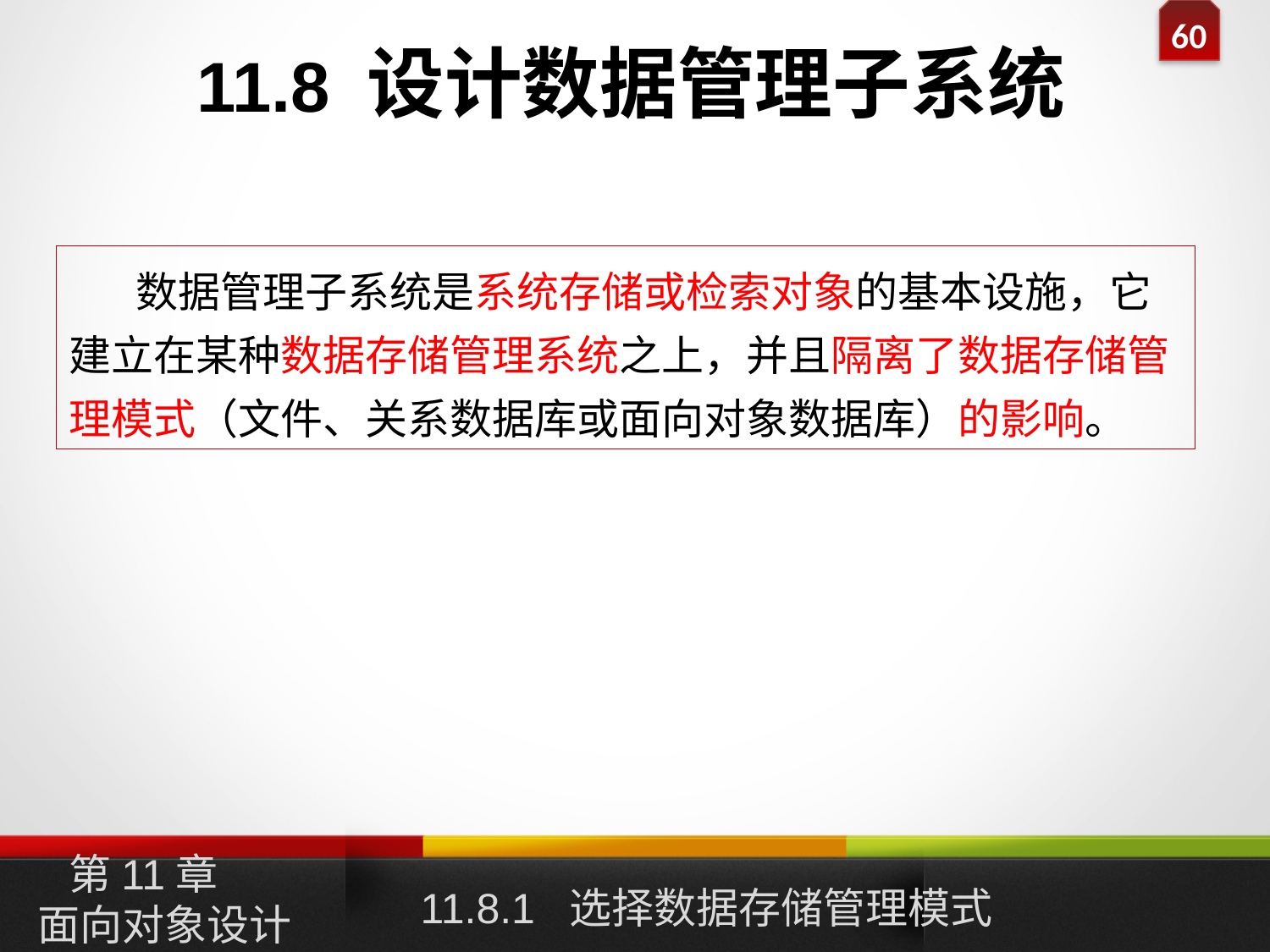

# 11.8 设计数据管理子系统
      数据管理子系统是系统存储或检索对象的基本设施，它建立在某种数据存储管理系统之上，并且隔离了数据存储管理模式（文件、关系数据库或面向对象数据库）的影响。
11.8.1  选择数据存储管理模式